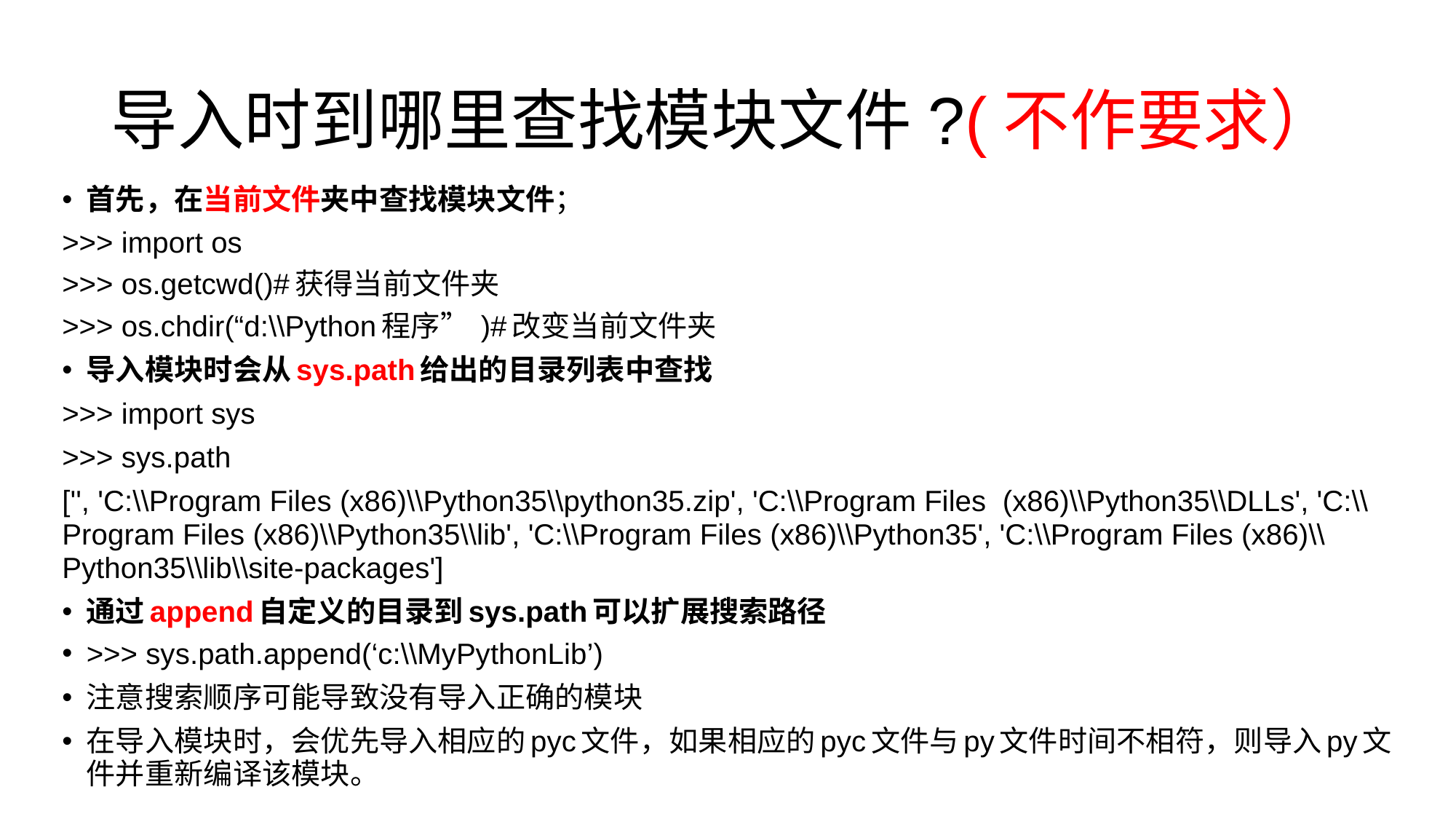

# 导入时到哪里查找模块文件?(不作要求）
首先，在当前文件夹中查找模块文件；
>>> import os
>>> os.getcwd()#获得当前文件夹
>>> os.chdir(“d:\\Python程序” )#改变当前文件夹
导入模块时会从sys.path给出的目录列表中查找
>>> import sys
>>> sys.path
['', 'C:\\Program Files (x86)\\Python35\\python35.zip', 'C:\\Program Files  (x86)\\Python35\\DLLs', 'C:\\Program Files (x86)\\Python35\\lib', 'C:\\Program Files (x86)\\Python35', 'C:\\Program Files (x86)\\Python35\\lib\\site-packages']
通过append自定义的目录到sys.path可以扩展搜索路径
>>> sys.path.append(‘c:\\MyPythonLib’)
注意搜索顺序可能导致没有导入正确的模块
在导入模块时，会优先导入相应的pyc文件，如果相应的pyc文件与py文件时间不相符，则导入py文件并重新编译该模块。